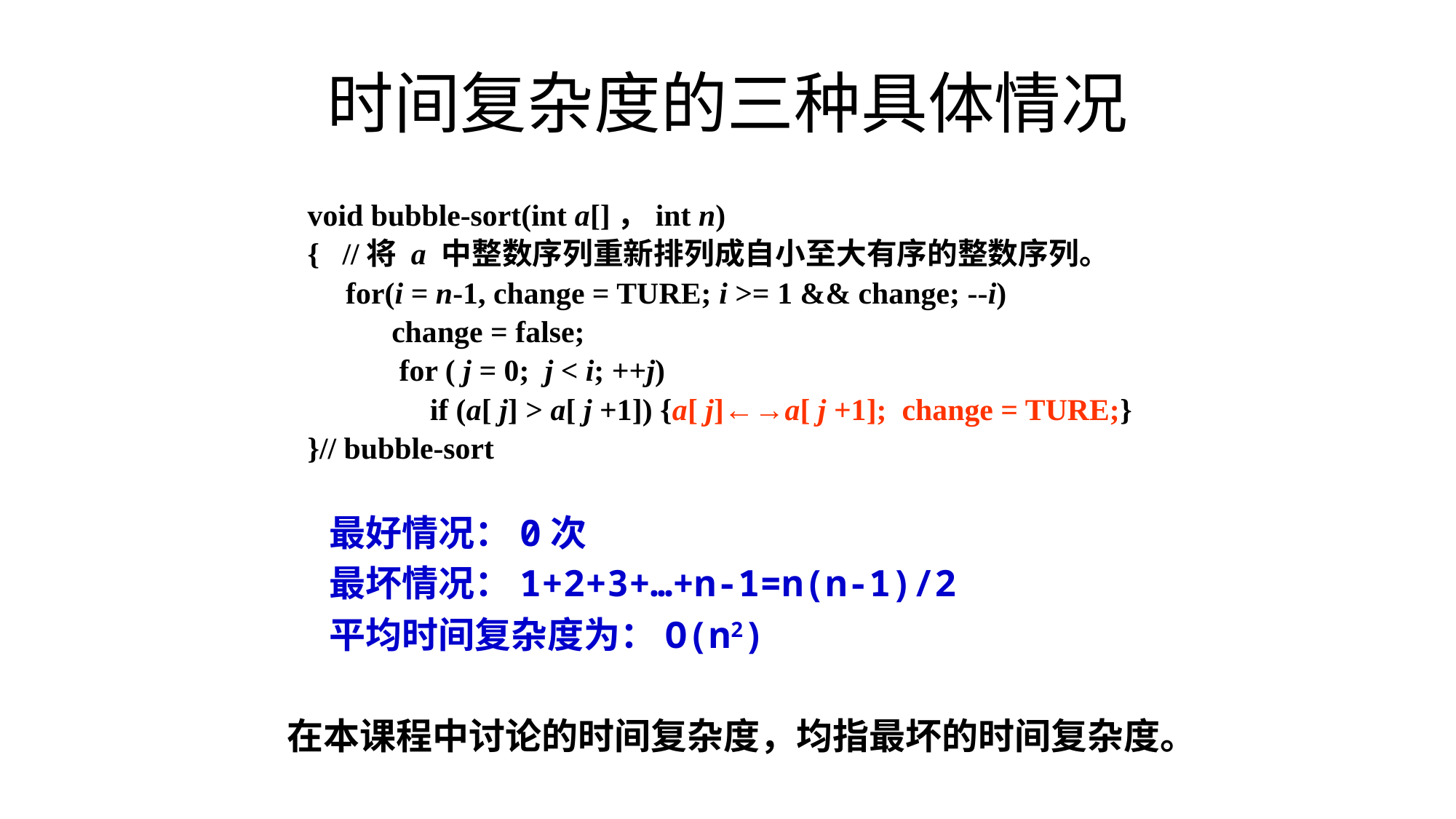

# 时间复杂度的三种具体情况
 void bubble-sort(int a[]，int n)
 {   //将 a 中整数序列重新排列成自小至大有序的整数序列。
      for(i = n-1, change = TURE; i >= 1 && change; --i)
            change = false;
             for ( j = 0;  j < i; ++j)
                 if (a[ j] > a[ j +1]) {a[ j]←→a[ j +1];  change = TURE;}
 }// bubble-sort
最好情况：0次
最坏情况：1+2+3+…+n-1=n(n-1)/2
平均时间复杂度为：O(n2)
        在本课程中讨论的时间复杂度，均指最坏的时间复杂度。